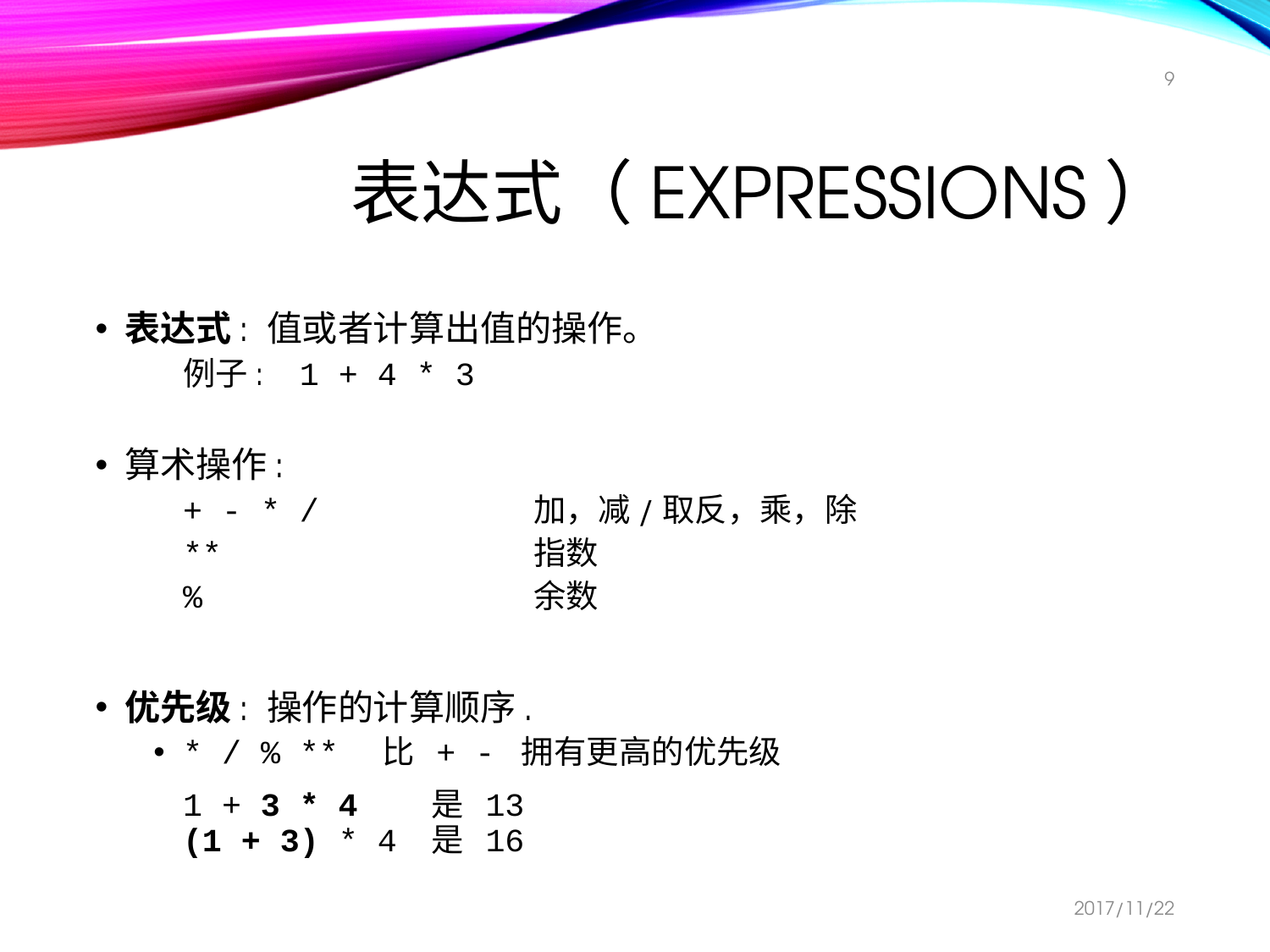

9
# 表达式（Expressions）
表达式: 值或者计算出值的操作。
	例子:	1 + 4 * 3

算术操作:
+ - * /	加，减/取反，乘，除
**	指数
% 	余数

优先级: 操作的计算顺序.
* / % **    比  + - 拥有更高的优先级
1 + 3 * 4     是  13
(1 + 3) * 4   是  16
2017/11/22